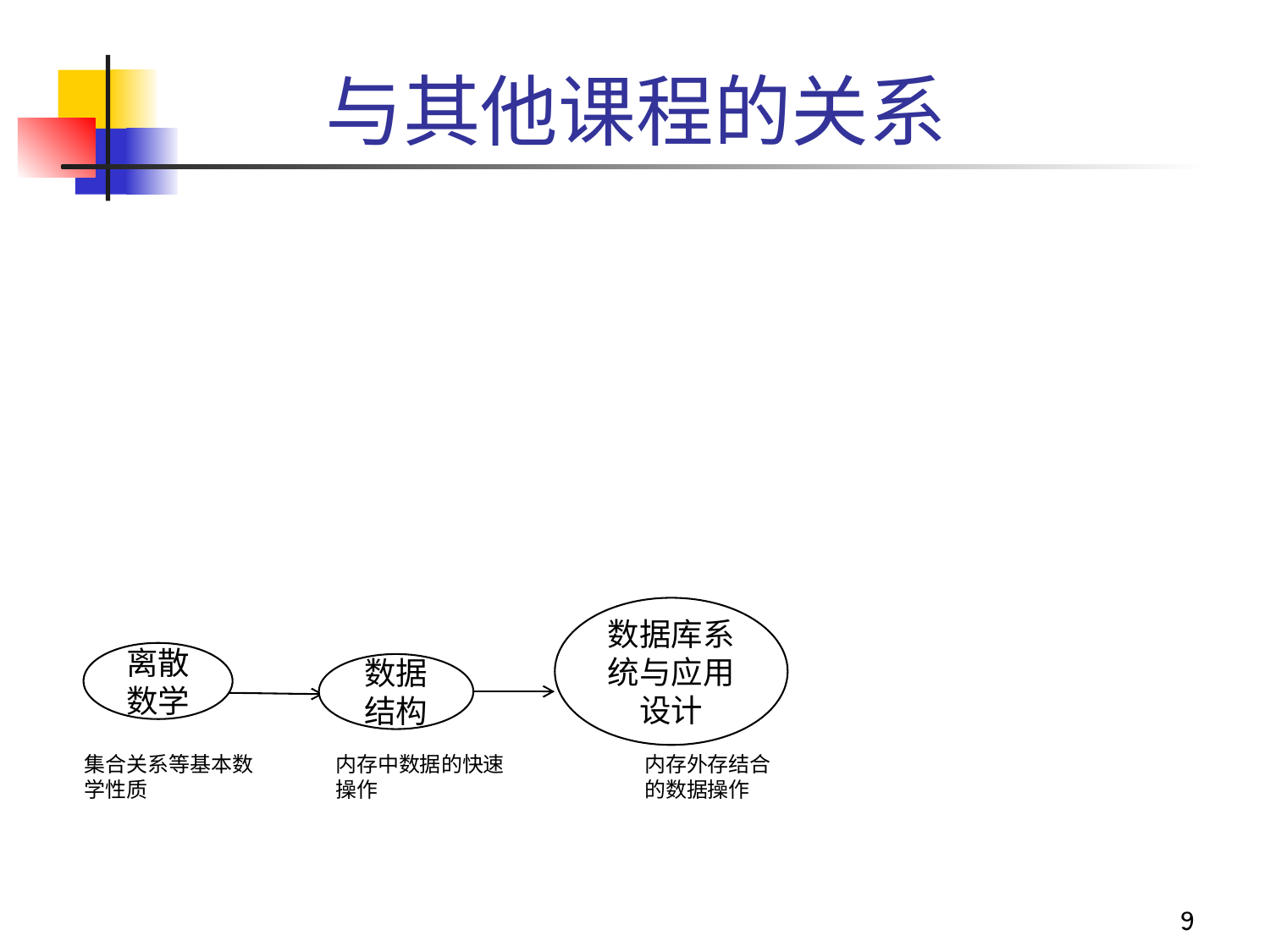

# 与其他课程的关系

数据库系统与应用设计
离散数学
数据结构
集合关系等基本数学性质
内存中数据的快速操作
内存外存结合的数据操作
9